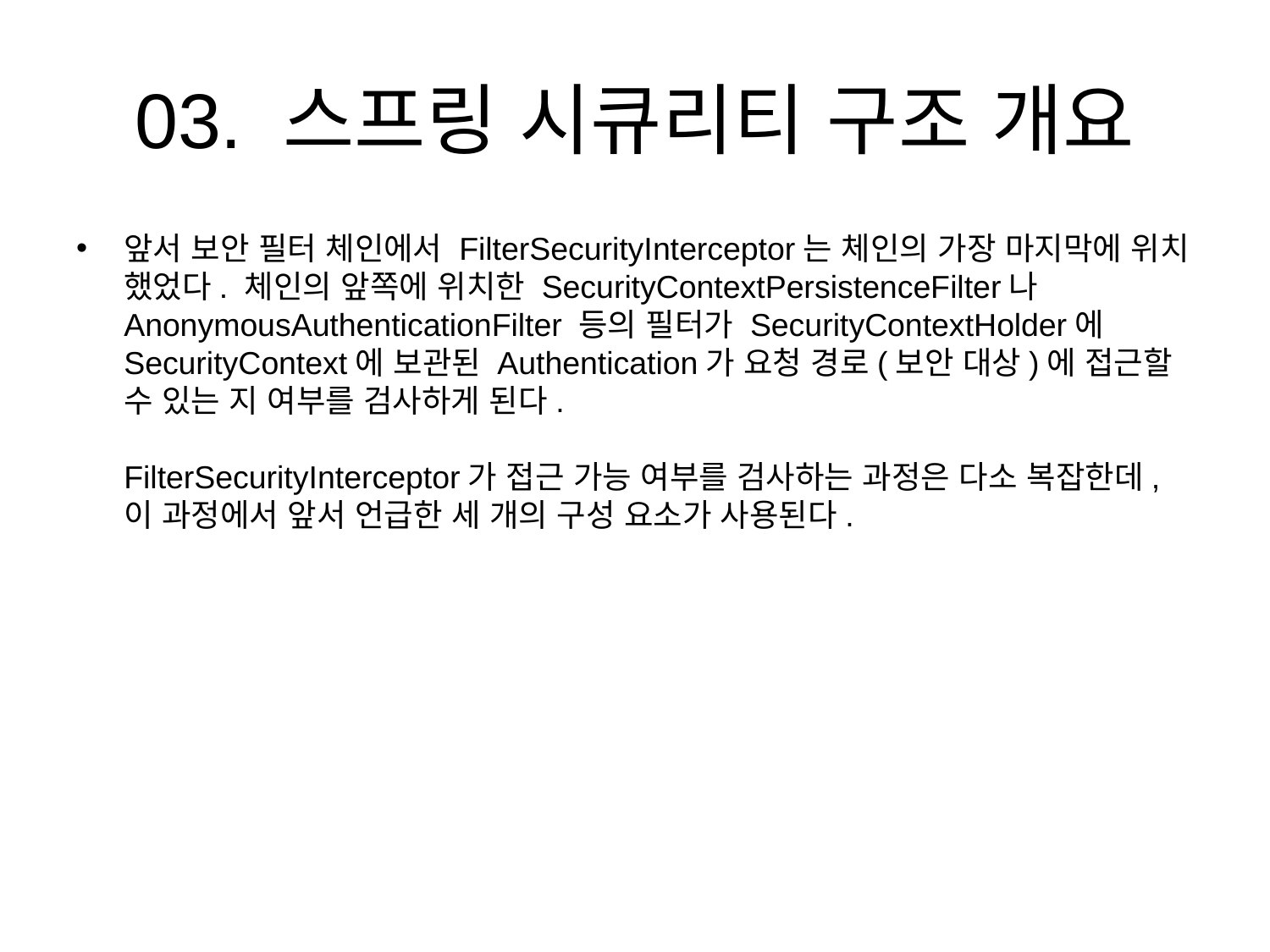

# 03. 스프링 시큐리티 구조 개요
앞서 보안 필터 체인에서 FilterSecurityInterceptor는 체인의 가장 마지막에 위치 했었다. 체인의 앞쪽에 위치한 SecurityContextPersistenceFilter나 AnonymousAuthenticationFilter 등의 필터가 SecurityContextHolder에 SecurityContext에 보관된 Authentication가 요청 경로(보안 대상)에 접근할 수 있는 지 여부를 검사하게 된다.
FilterSecurityInterceptor가 접근 가능 여부를 검사하는 과정은 다소 복잡한데, 이 과정에서 앞서 언급한 세 개의 구성 요소가 사용된다.